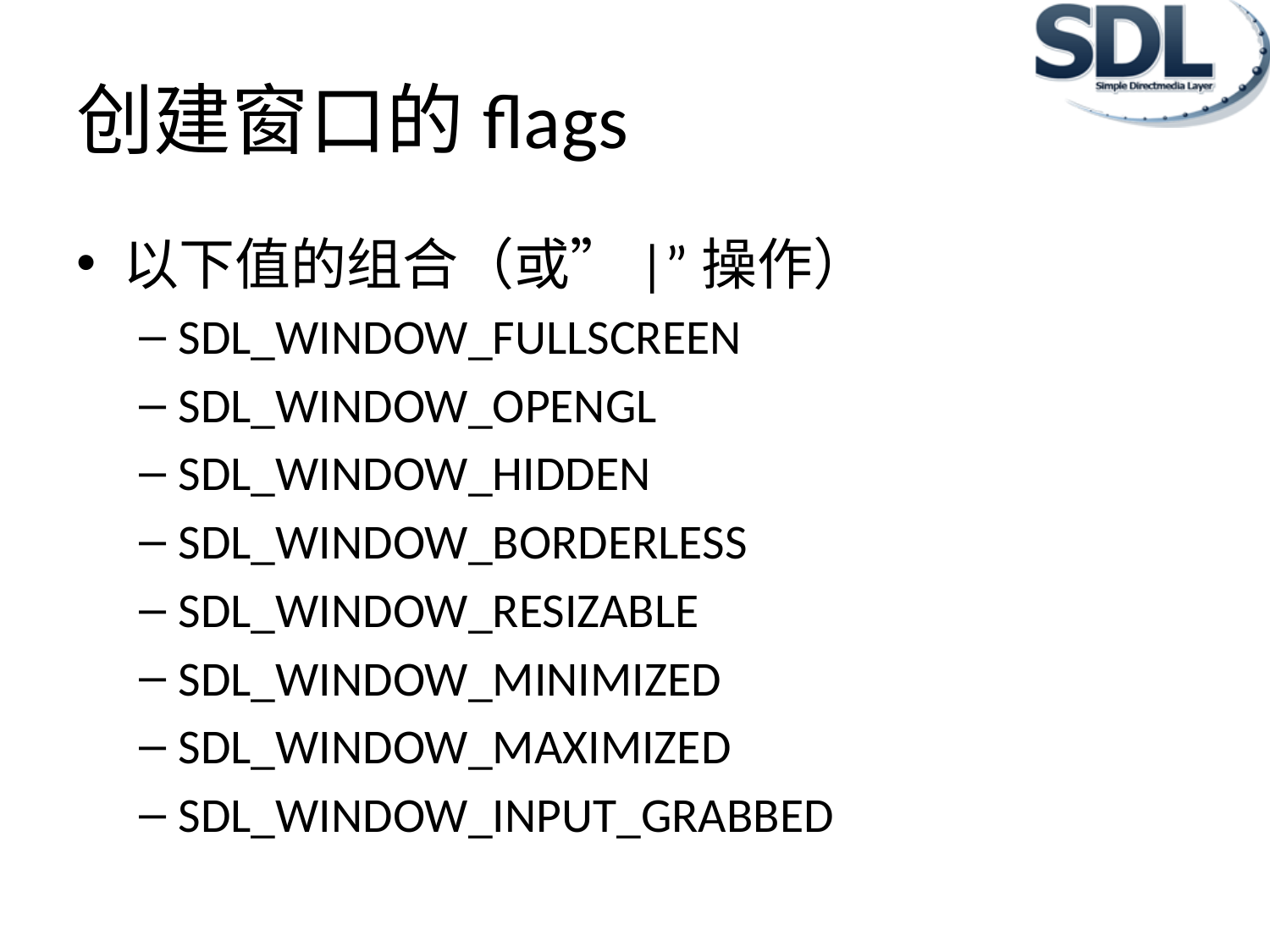

# 创建窗口的flags
以下值的组合（或”|”操作）
SDL_WINDOW_FULLSCREEN
SDL_WINDOW_OPENGL
SDL_WINDOW_HIDDEN
SDL_WINDOW_BORDERLESS
SDL_WINDOW_RESIZABLE
SDL_WINDOW_MINIMIZED
SDL_WINDOW_MAXIMIZED
SDL_WINDOW_INPUT_GRABBED